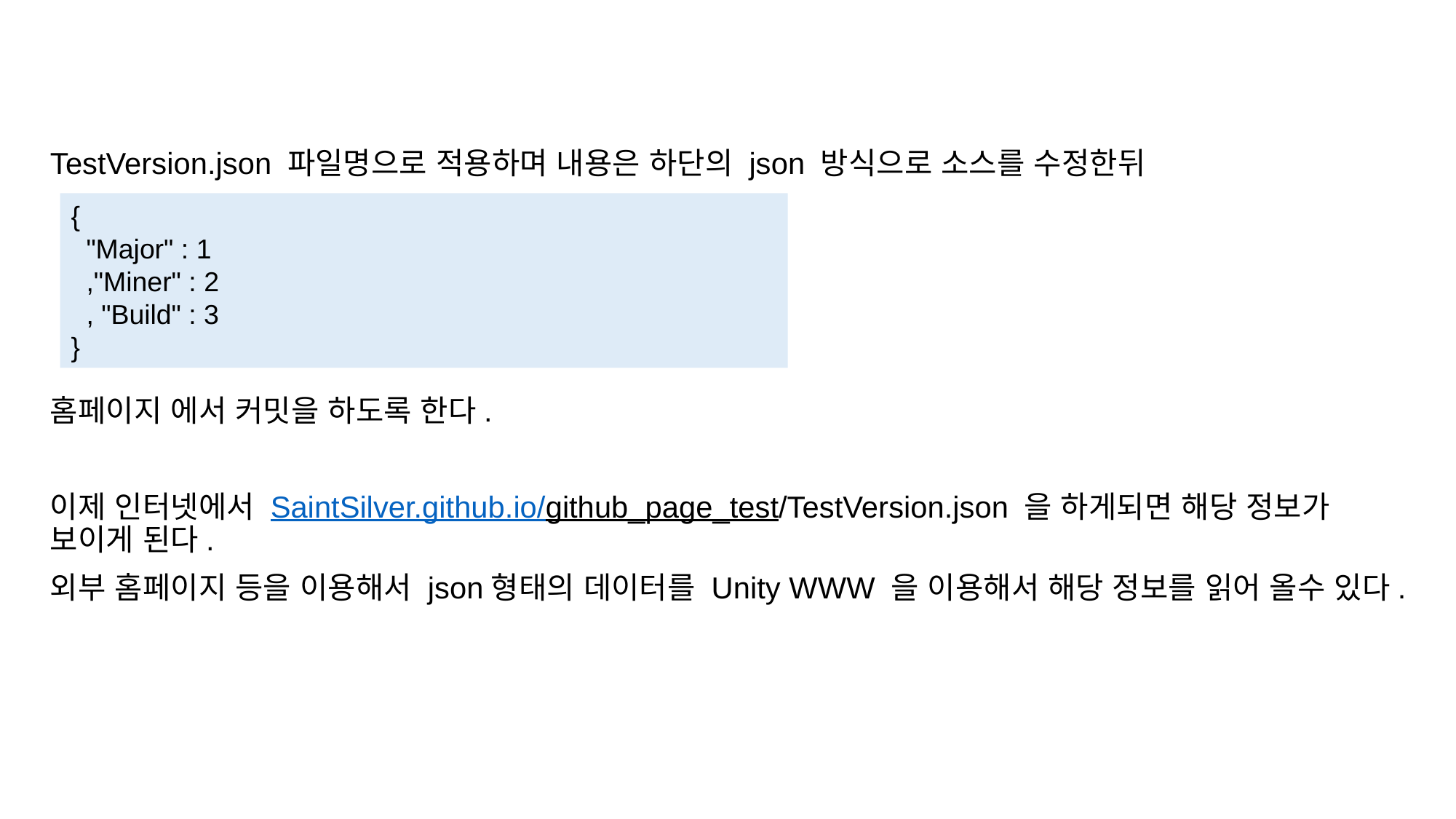

#
TestVersion.json 파일명으로 적용하며 내용은 하단의 json 방식으로 소스를 수정한뒤
{
  "Major" : 1
  ,"Miner" : 2
  , "Build" : 3
}
홈페이지 에서 커밋을 하도록 한다.

이제 인터넷에서 SaintSilver.github.io/github_page_test/TestVersion.json 을 하게되면 해당 정보가 보이게 된다.
외부 홈페이지 등을 이용해서 json형태의 데이터를 Unity WWW 을 이용해서 해당 정보를 읽어 올수 있다.